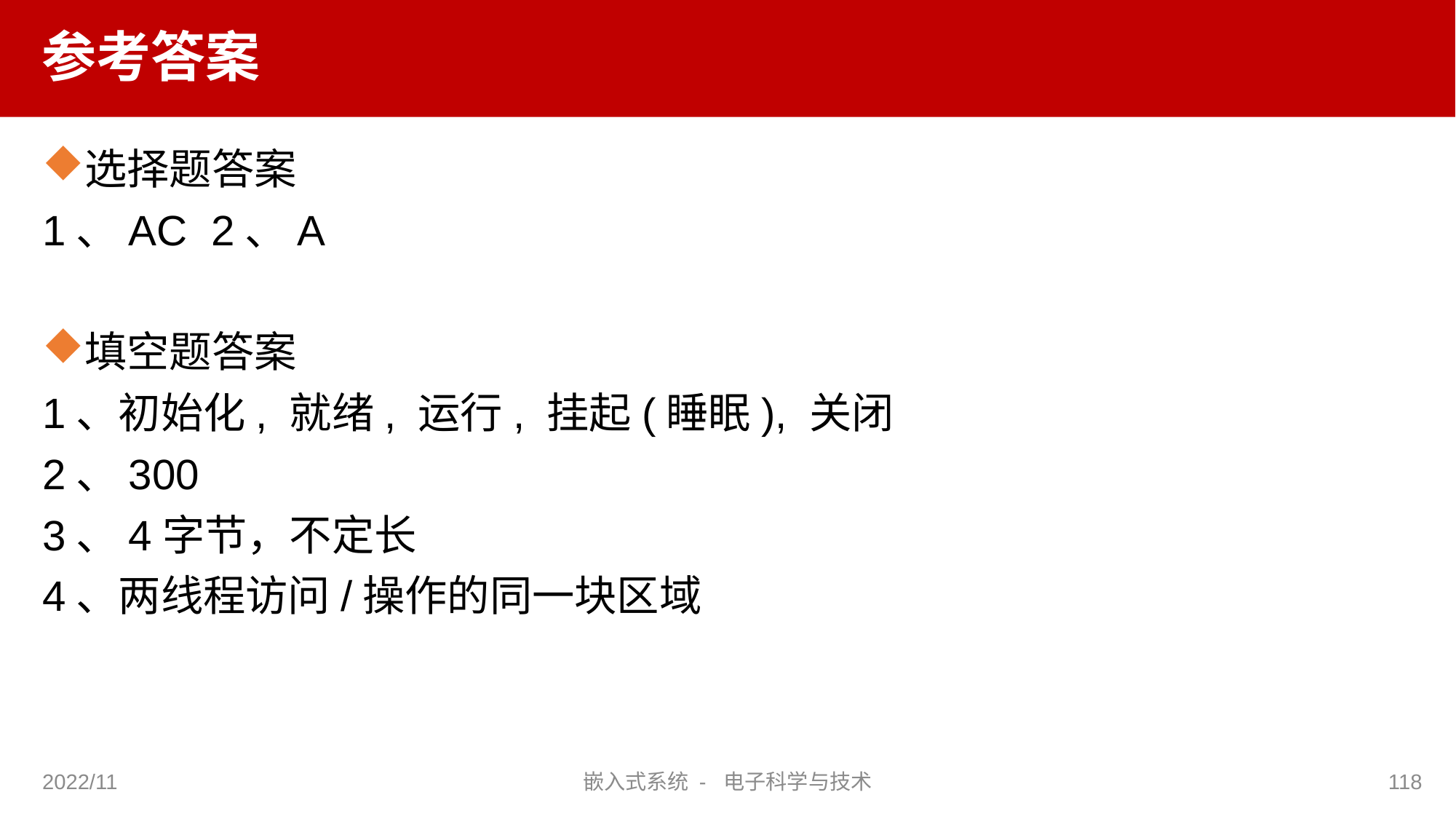

# 参考答案
选择题答案
1、AC  2、A

填空题答案
1、初始化, 就绪, 运行, 挂起(睡眠), 关闭
2、300
3、4字节，不定长
4、两线程访问/操作的同一块区域

2022/11
嵌入式系统 -  电子科学与技术
118